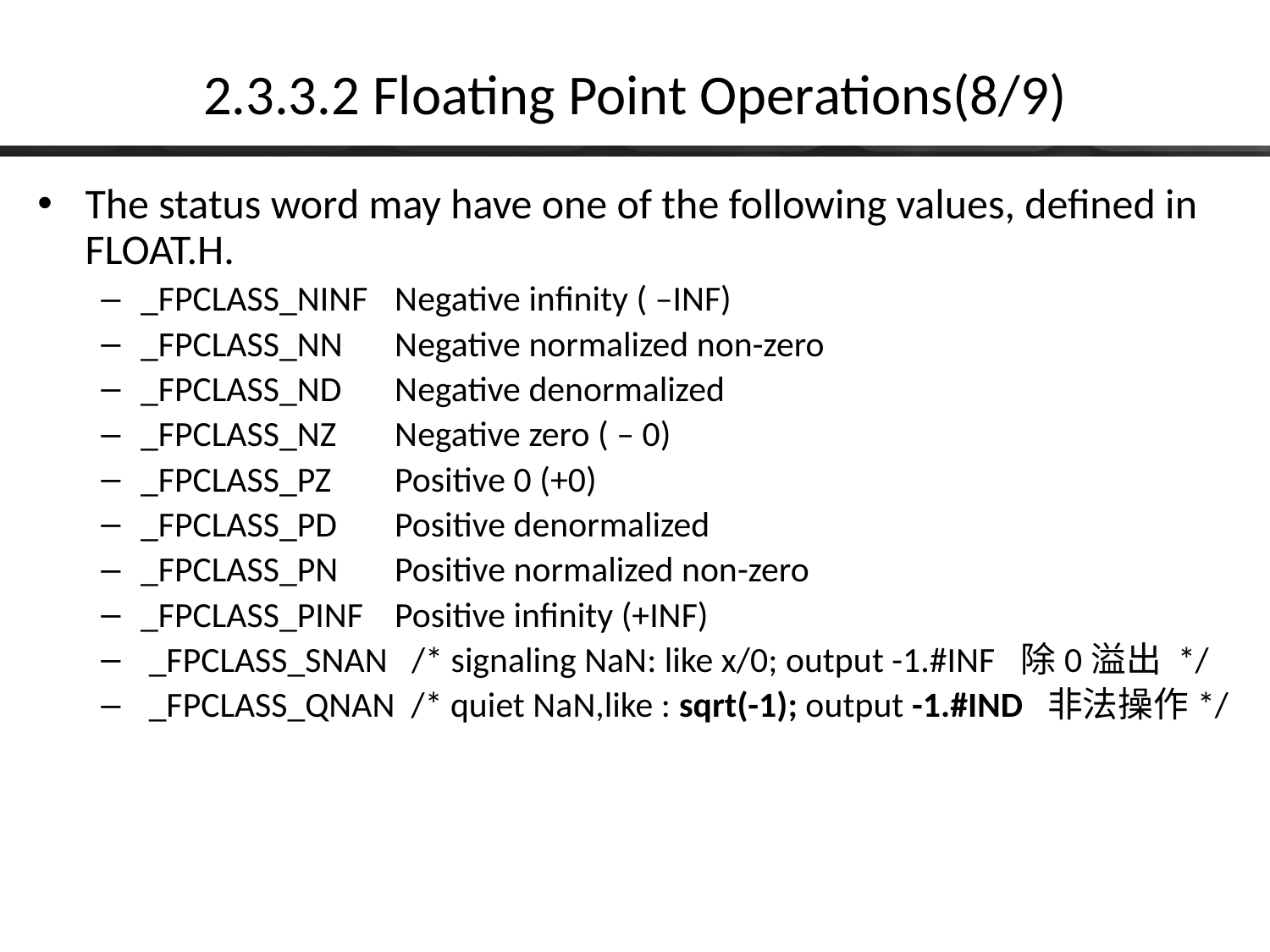

# 2.3.3.2 Floating Point Operations(8/9)
The status word may have one of the following values, defined in FLOAT.H.
_FPCLASS_NINF  	Negative infinity ( –INF)
_FPCLASS_NN     	Negative normalized non-zero
_FPCLASS_ND     	Negative denormalized
_FPCLASS_NZ     	Negative zero ( – 0)
_FPCLASS_PZ     	Positive 0 (+0)
_FPCLASS_PD 	Positive denormalized
_FPCLASS_PN	Positive normalized non-zero
_FPCLASS_PINF	Positive infinity (+INF)
 _FPCLASS_SNAN   /* signaling NaN: like x/0; output -1.#INF  除0溢出 */
 _FPCLASS_QNAN  /* quiet NaN,like : sqrt(-1); output -1.#IND  非法操作*/

72